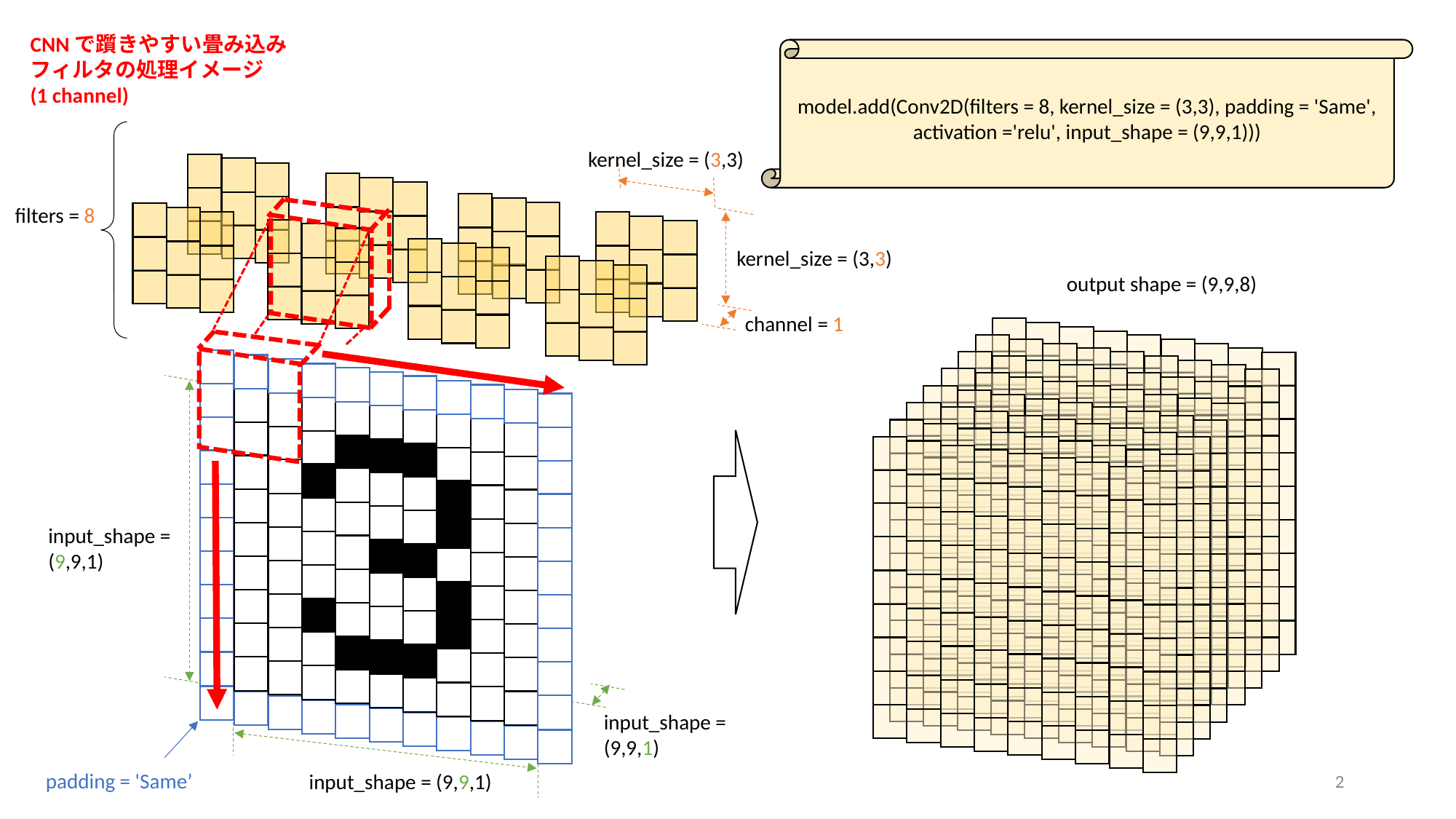

CNNで躓きやすい畳み込みフィルタの処理イメージ
(1 channel)
model.add(Conv2D(filters = 8, kernel_size = (3,3), padding = 'Same', activation ='relu', input_shape = (9,9,1)))

kernel_size = (3,3)

filters = 8

kernel_size = (3,3)

output shape = (9,9,8)
channel = 1

input_shape = (9,9,1)
input_shape = (9,9,1)
2
padding = 'Same’
input_shape = (9,9,1)